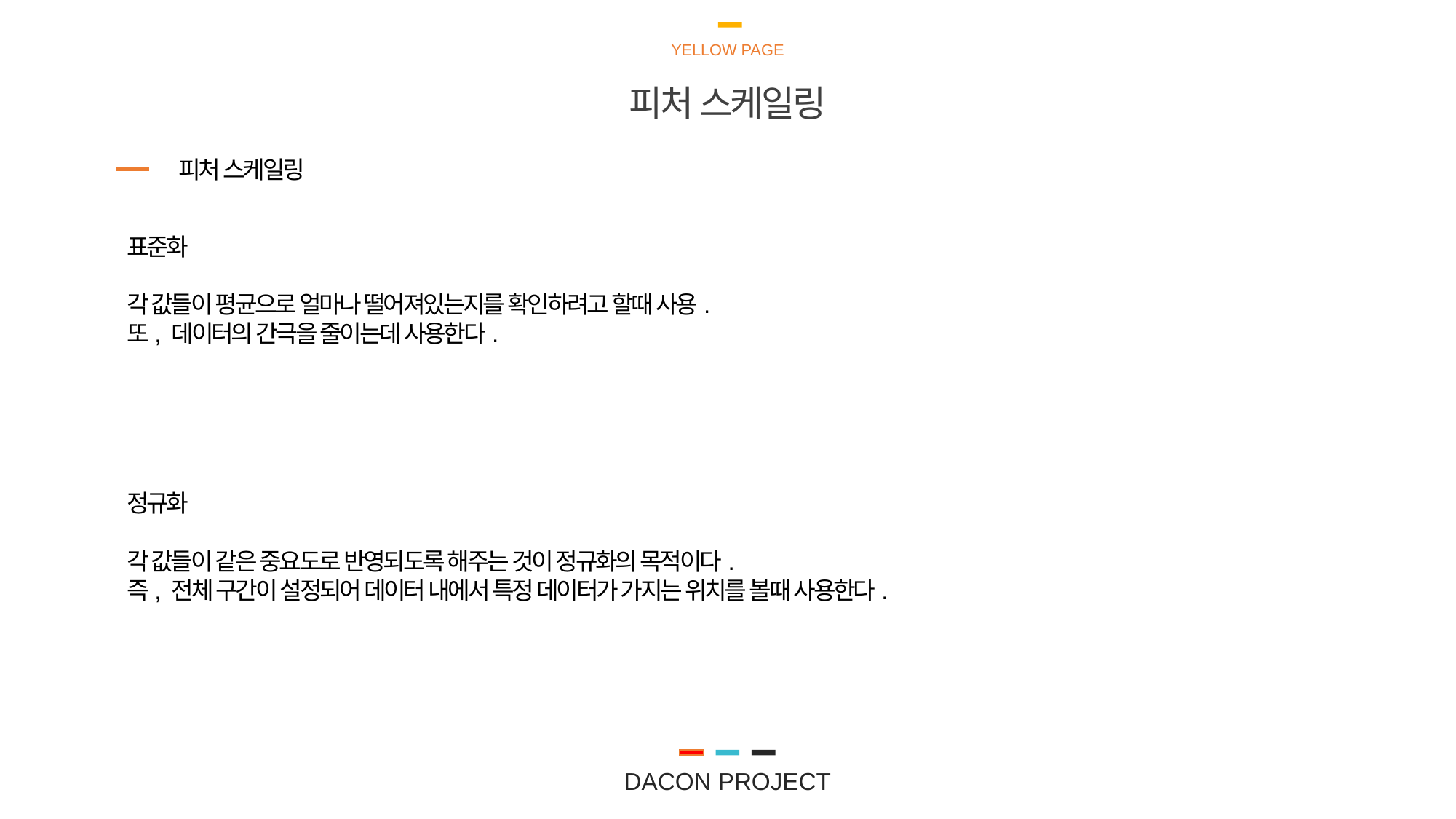

YELLOW PAGE
피처 스케일링
피처 스케일링
표준화

각 값들이 평균으로 얼마나 떨어져있는지를 확인하려고 할때 사용.
또, 데이터의 간극을 줄이는데 사용한다.
정규화

각 값들이 같은 중요도로 반영되도록 해주는 것이 정규화의 목적이다.
즉, 전체 구간이 설정되어 데이터 내에서 특정 데이터가 가지는 위치를 볼때 사용한다.

DACON PROJECT